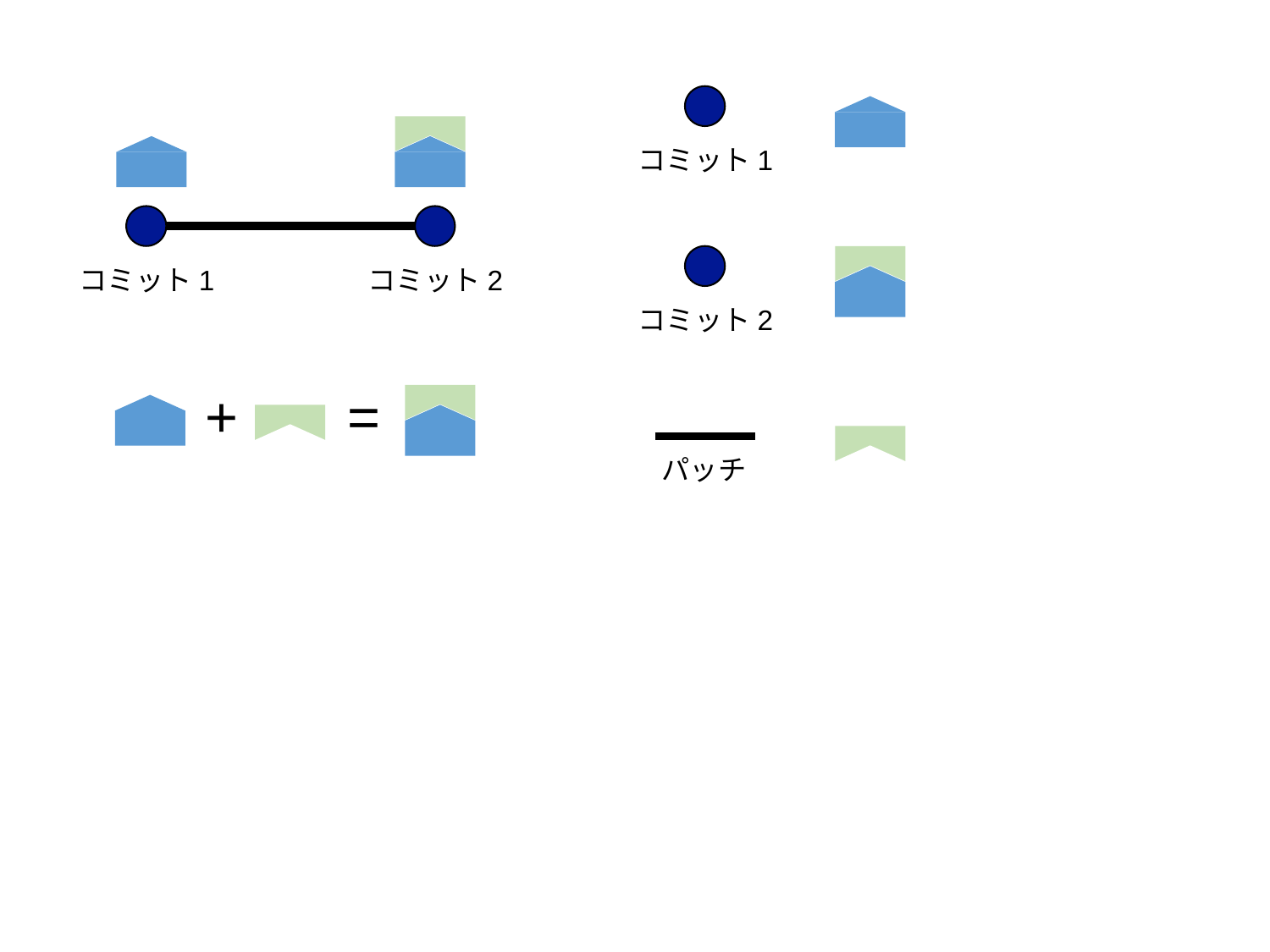

コミット1

コミット1
コミット2

コミット2
+
=

パッチ